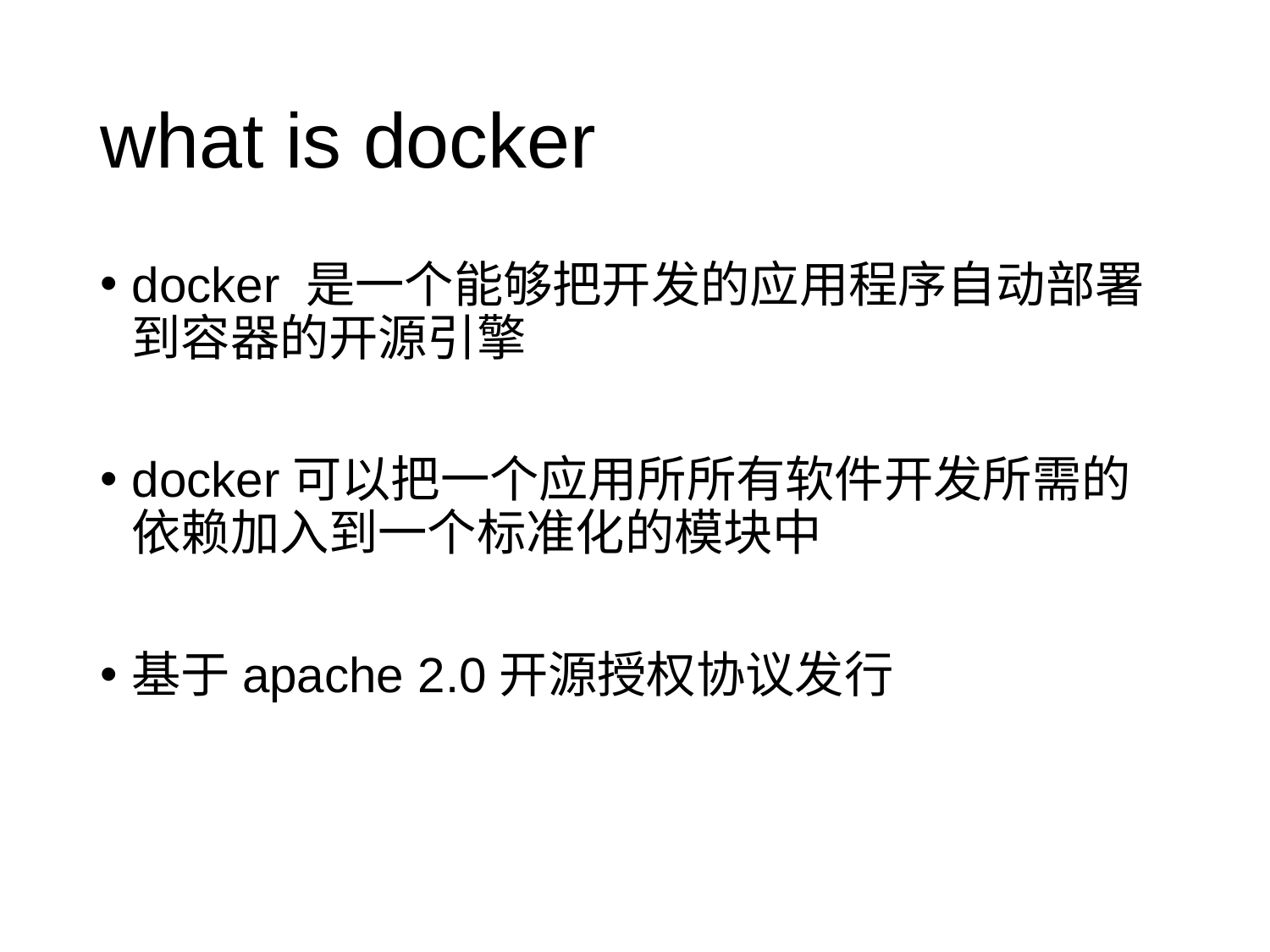

# what is docker
docker 是一个能够把开发的应用程序自动部署到容器的开源引擎

docker可以把一个应用所所有软件开发所需的依赖加入到一个标准化的模块中

基于apache 2.0开源授权协议发行